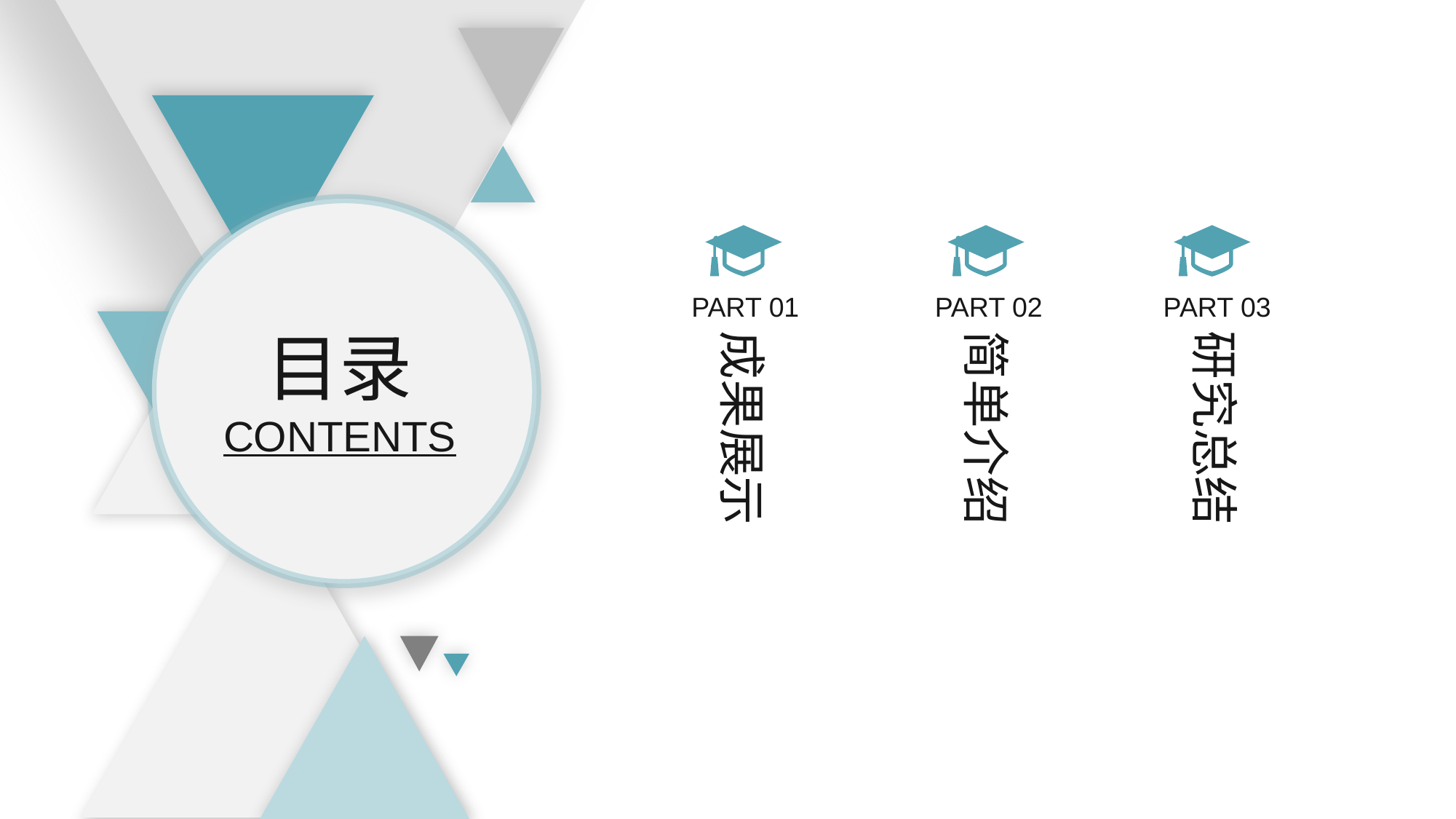

目录
CONTENTS

PART 01
成果展示

PART 02
简单介绍

PART 03
研究总结